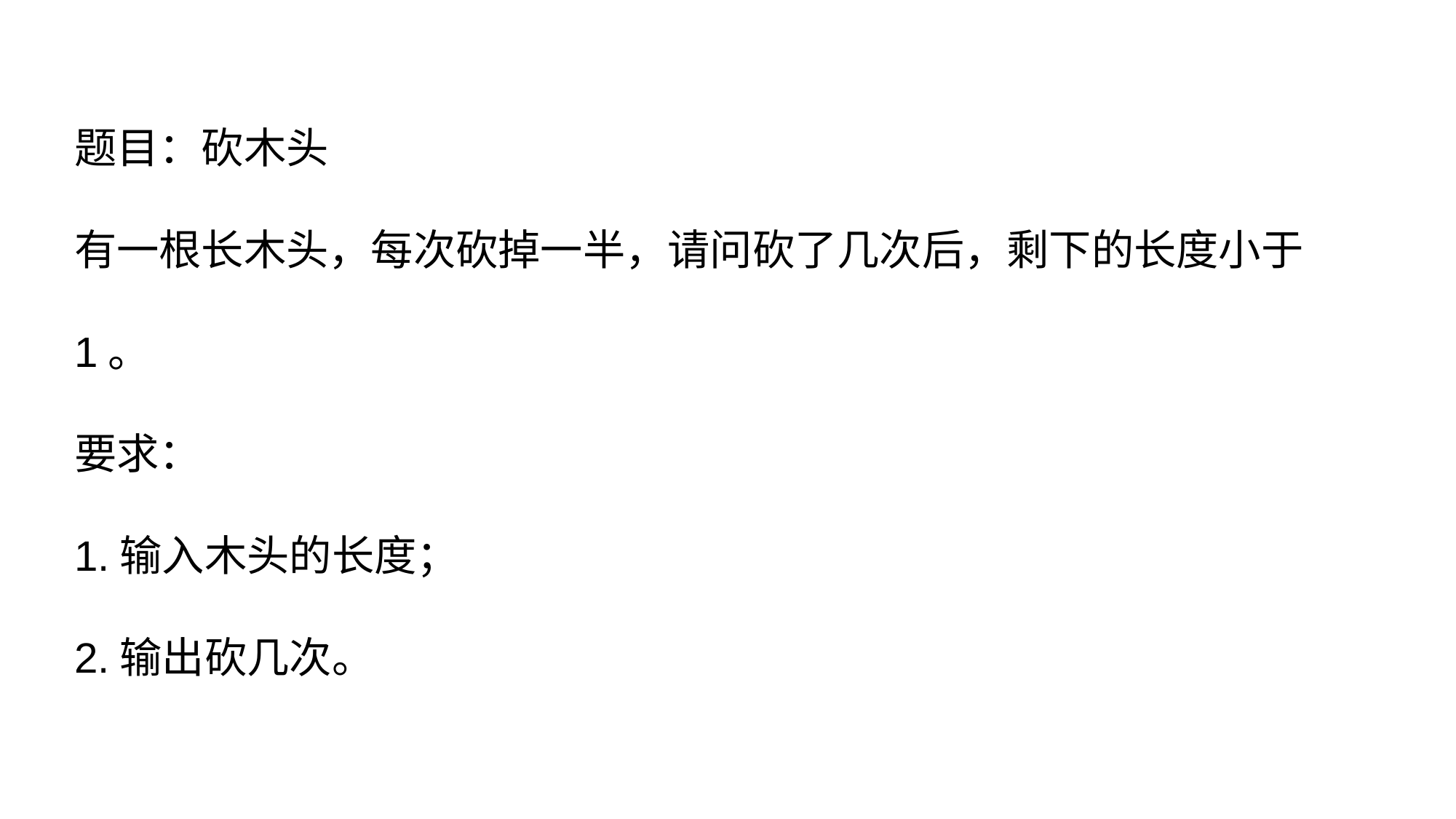

题目：砍木头
有一根长木头，每次砍掉一半，请问砍了几次后，剩下的长度小于1。
要求：
1.输入木头的长度；
2.输出砍几次。